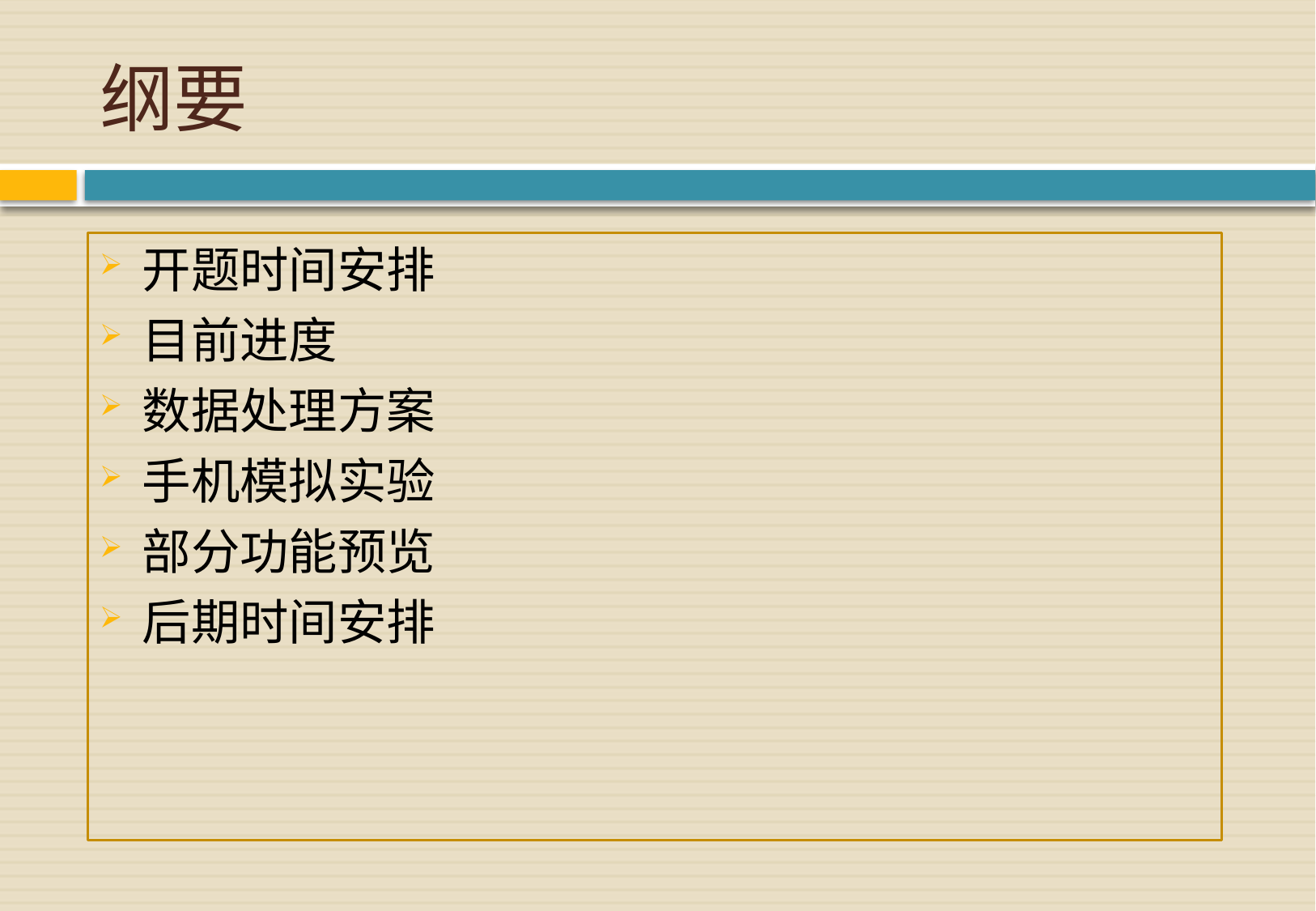

# 纲要
开题时间安排
目前进度
数据处理方案
手机模拟实验
部分功能预览
后期时间安排